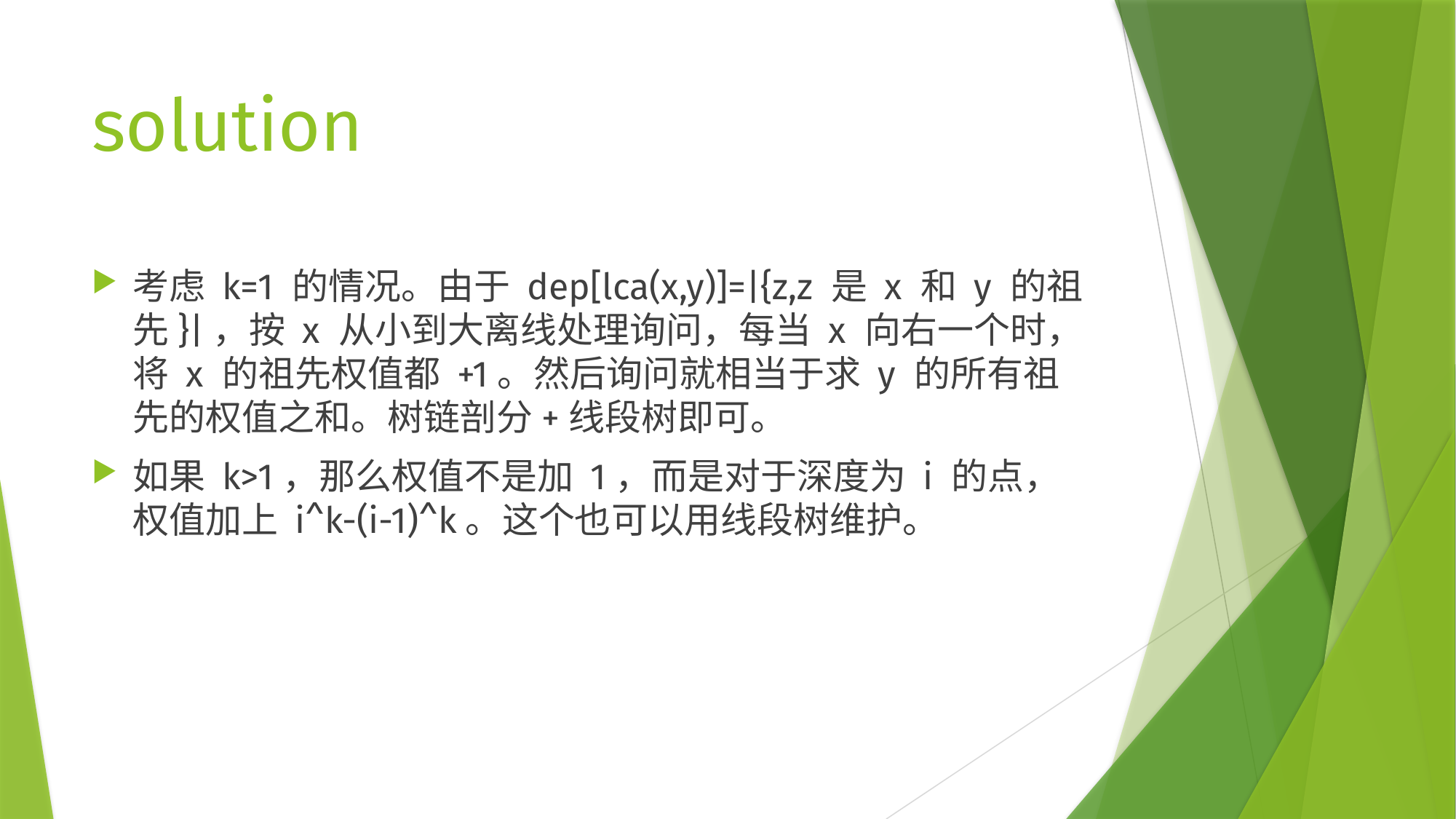

# solution
考虑 k=1 的情况。由于 dep[lca(x,y)]=|{z,z 是 x 和 y 的祖先}|，按 x 从小到大离线处理询问，每当 x 向右一个时，将 x 的祖先权值都 +1。然后询问就相当于求 y 的所有祖先的权值之和。树链剖分+线段树即可。
如果 k>1，那么权值不是加 1，而是对于深度为 i 的点，权值加上 i^k-(i-1)^k。这个也可以用线段树维护。